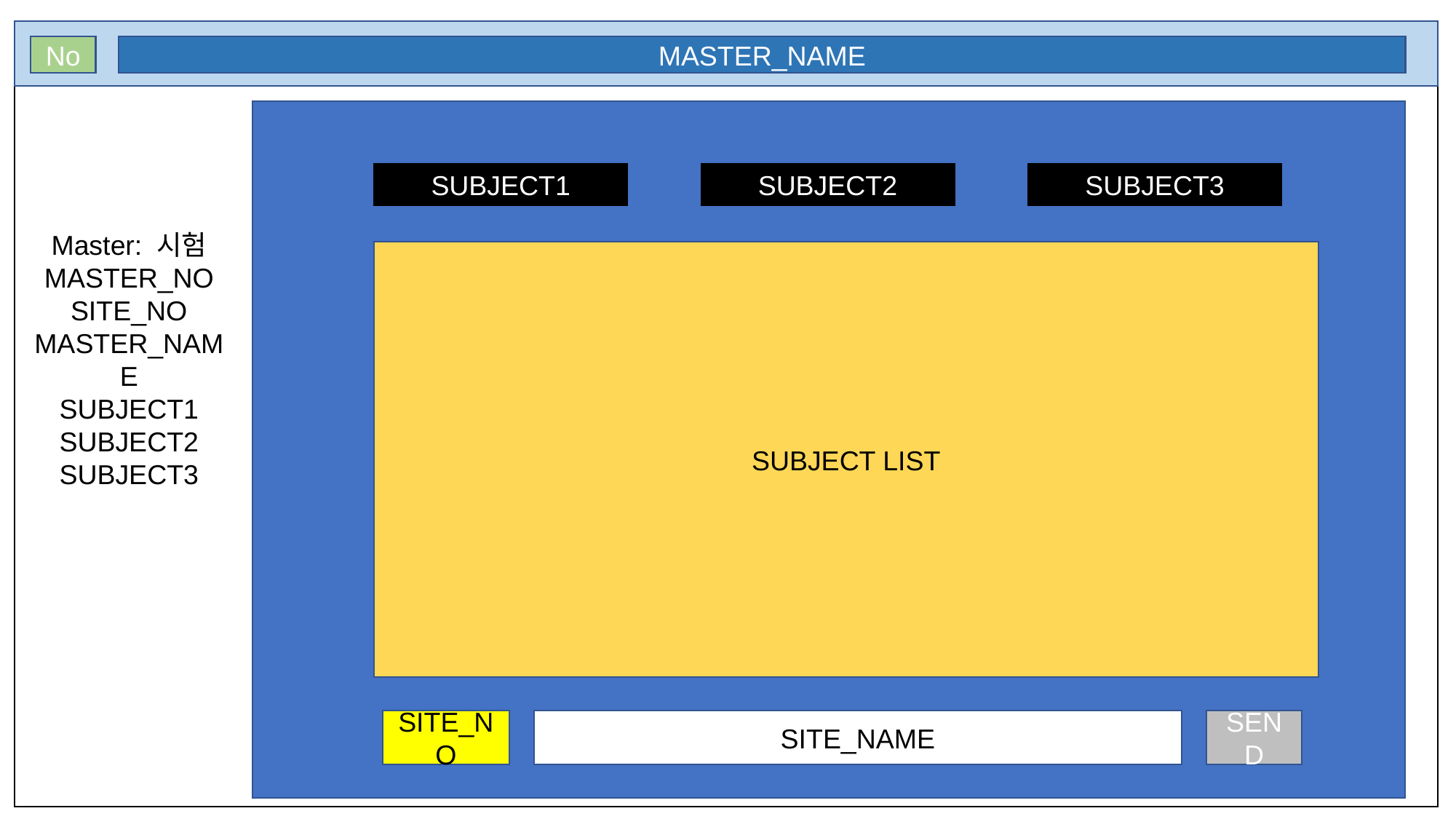

No
MASTER_NAME

SUBJECT1
SUBJECT2
SUBJECT3
Master: 시험
MASTER_NO
SITE_NO
MASTER_NAME
SUBJECT1
SUBJECT2
SUBJECT3

SUBJECT LIST
SITE_NO
SITE_NAME
SEND